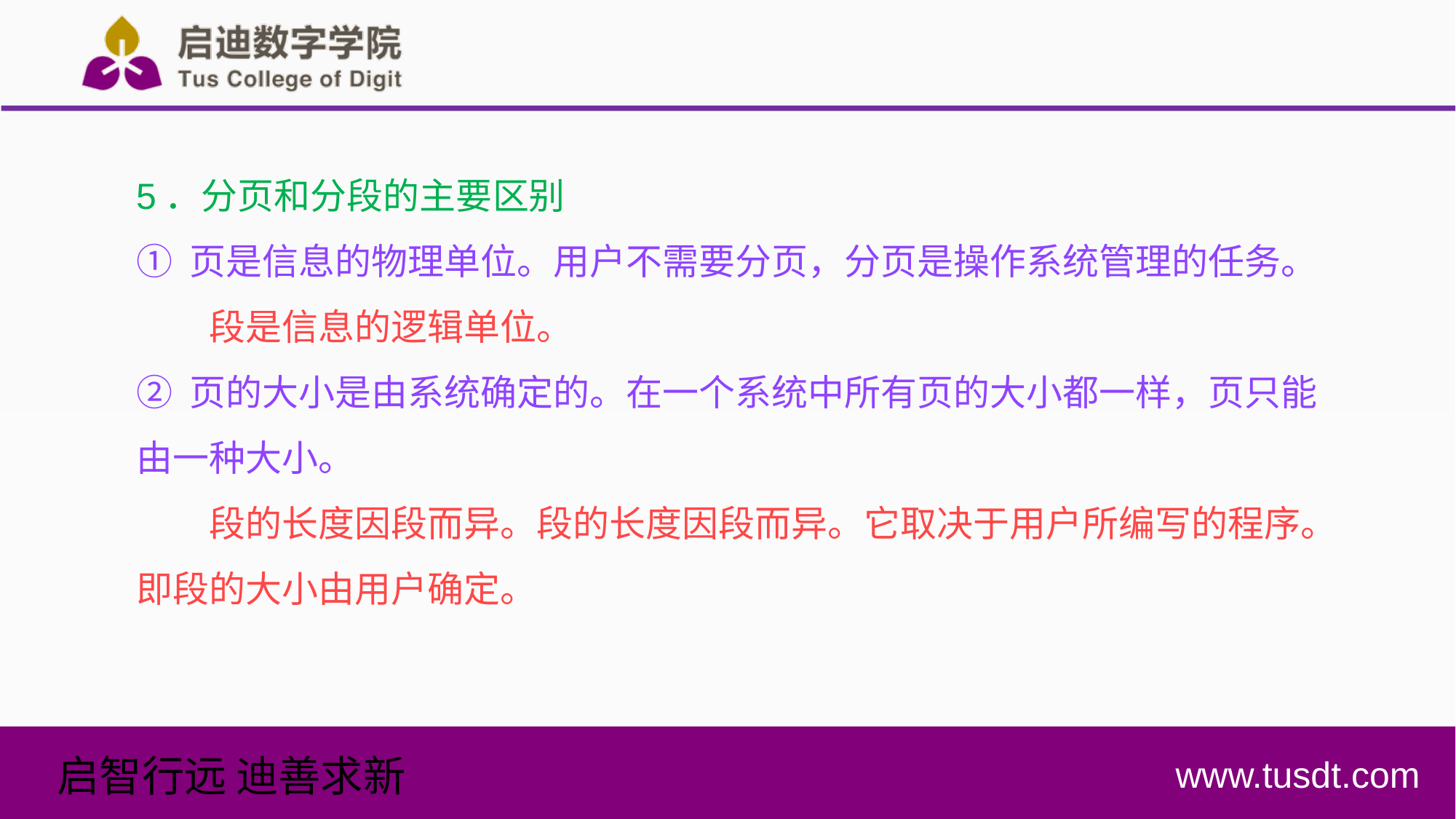

5．分页和分段的主要区别
① 页是信息的物理单位。用户不需要分页，分页是操作系统管理的任务。
段是信息的逻辑单位。
② 页的大小是由系统确定的。在一个系统中所有页的大小都一样，页只能由一种大小。
段的长度因段而异。段的长度因段而异。它取决于用户所编写的程序。即段的大小由用户确定。